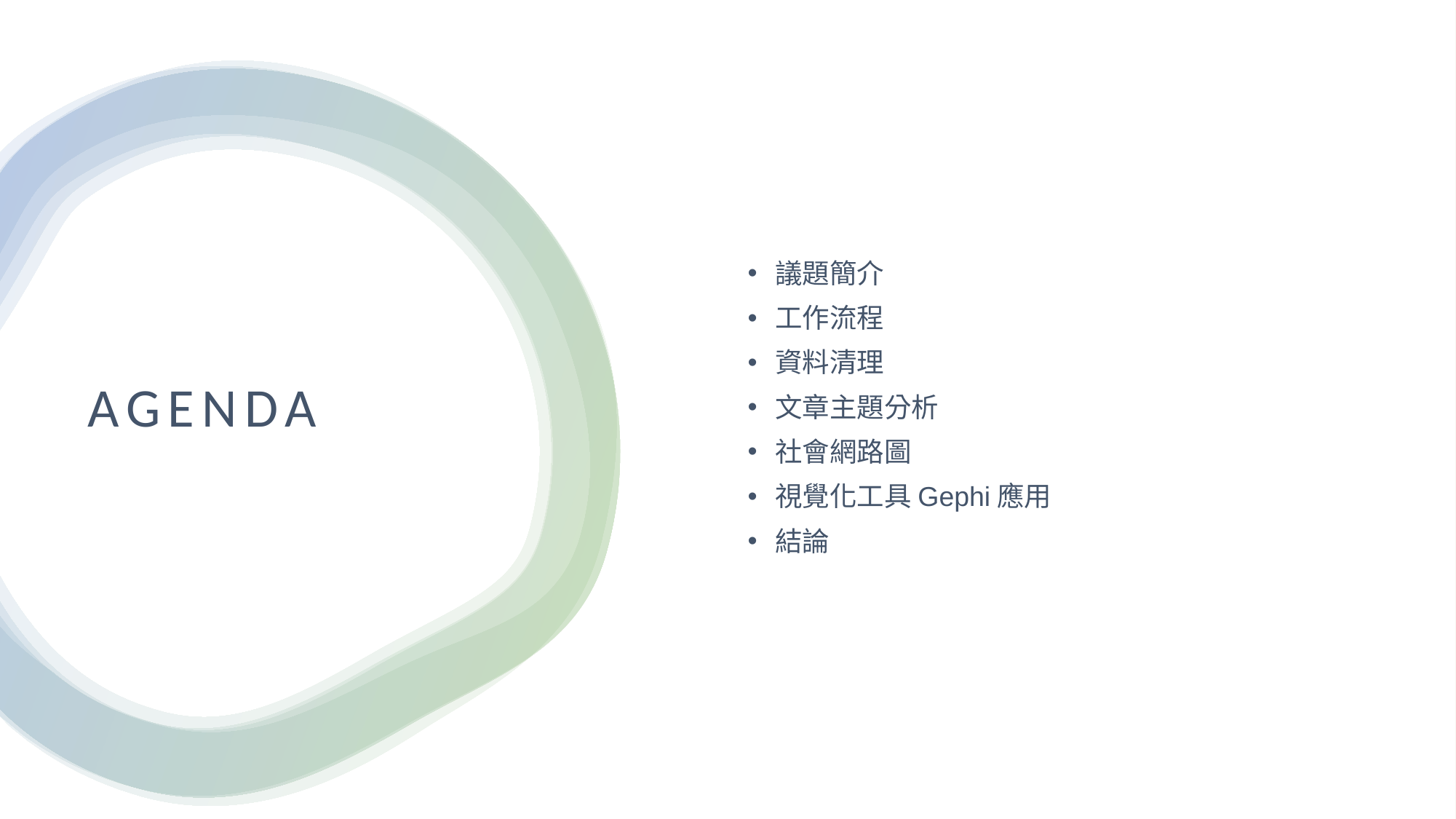

議題簡介
工作流程
資料清理
文章主題分析
社會網路圖
視覺化工具Gephi應用
結論
Agenda